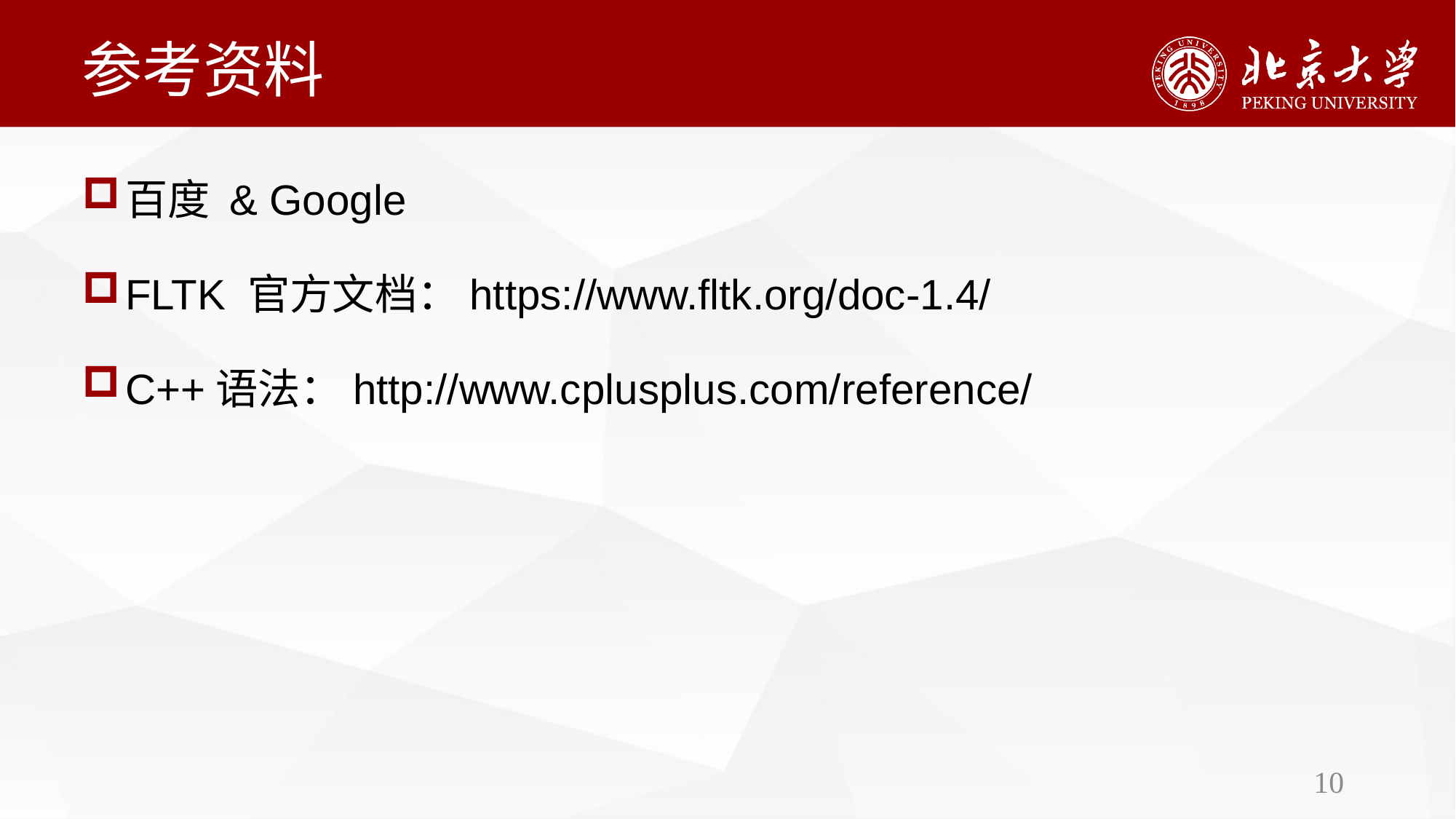

# 参考资料
百度 & Google
FLTK 官方文档：https://www.fltk.org/doc-1.4/
C++语法：http://www.cplusplus.com/reference/
10